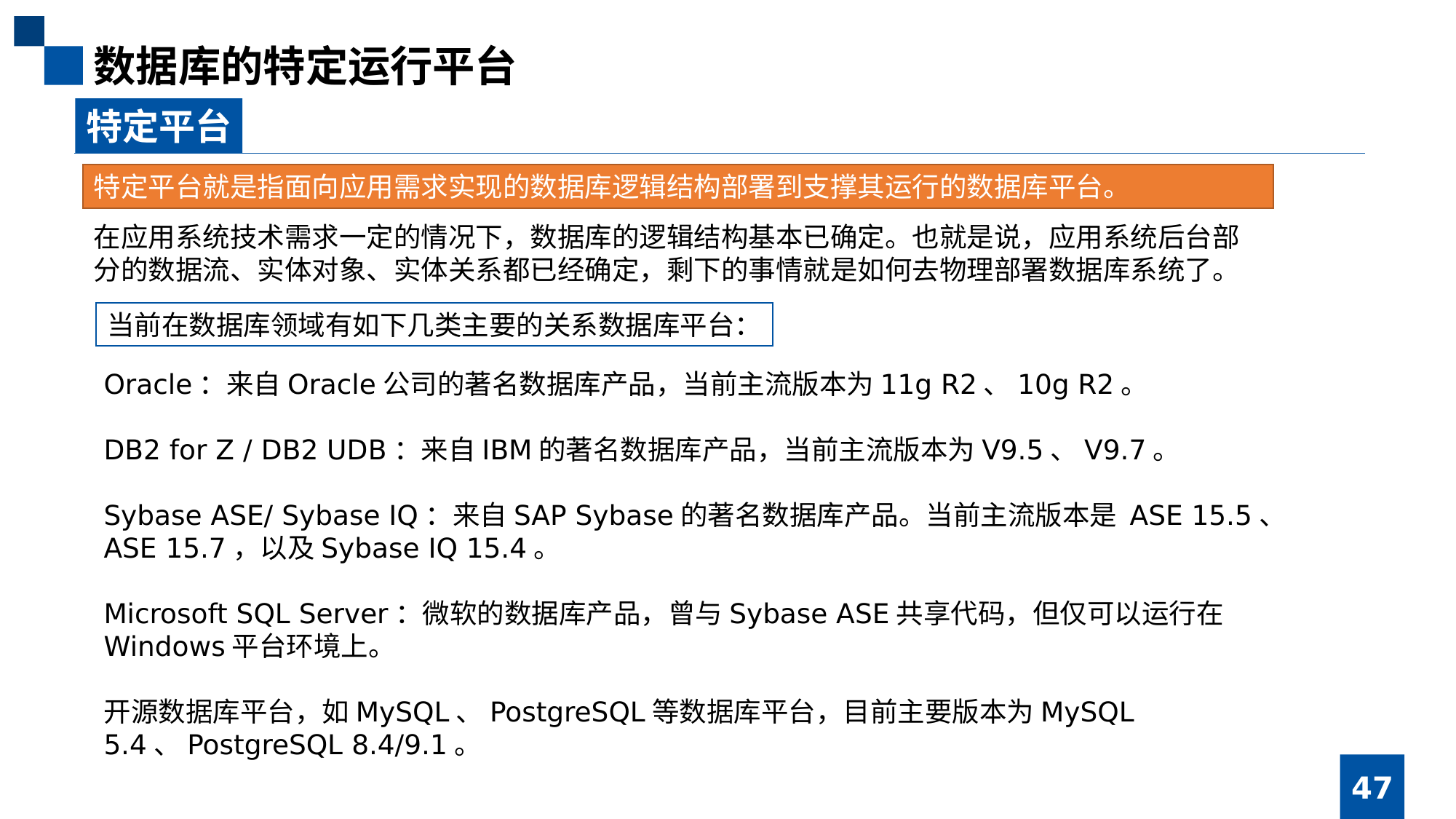

数据库的特定运行平台
特定平台
特定平台就是指面向应用需求实现的数据库逻辑结构部署到支撑其运行的数据库平台。
在应用系统技术需求一定的情况下，数据库的逻辑结构基本已确定。也就是说，应用系统后台部分的数据流、实体对象、实体关系都已经确定，剩下的事情就是如何去物理部署数据库系统了。
当前在数据库领域有如下几类主要的关系数据库平台：
Oracle：来自Oracle公司的著名数据库产品，当前主流版本为11g R2、10g R2。

DB2 for Z / DB2 UDB：来自IBM的著名数据库产品，当前主流版本为V9.5、V9.7。

Sybase ASE/ Sybase IQ：来自SAP Sybase的著名数据库产品。当前主流版本是 ASE 15.5、ASE 15.7，以及Sybase IQ 15.4。

Microsoft SQL Server：微软的数据库产品，曾与Sybase ASE共享代码，但仅可以运行在Windows平台环境上。

开源数据库平台，如MySQL、PostgreSQL等数据库平台，目前主要版本为MySQL 5.4、PostgreSQL 8.4/9.1。
47
47